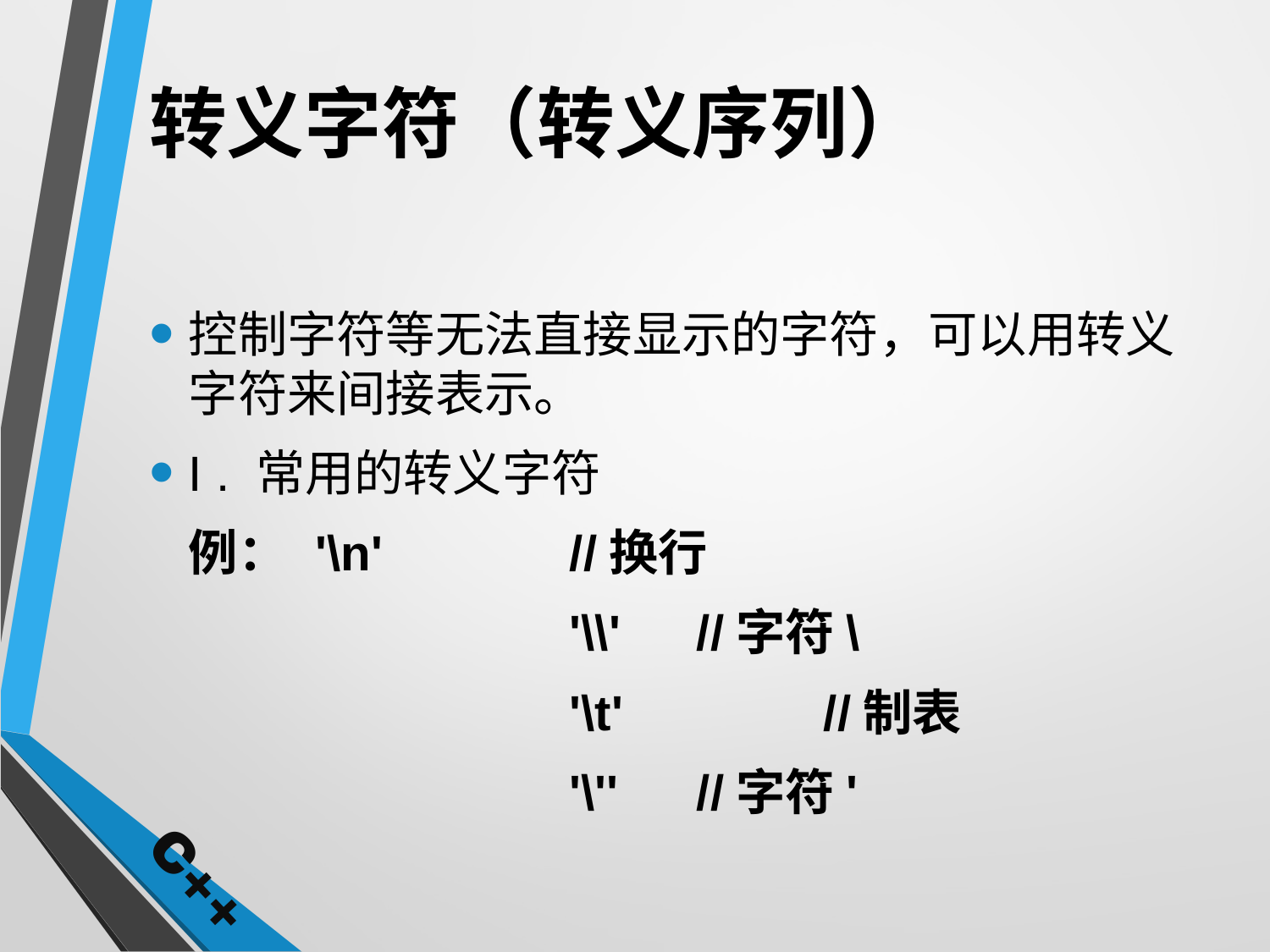

# 转义字符（转义序列）
控制字符等无法直接显示的字符，可以用转义字符来间接表示。
I . 常用的转义字符
	例：	'\n' 		//换行
				'\\'    	//字符\
				'\t'   		//制表
				'\''    	//字符'